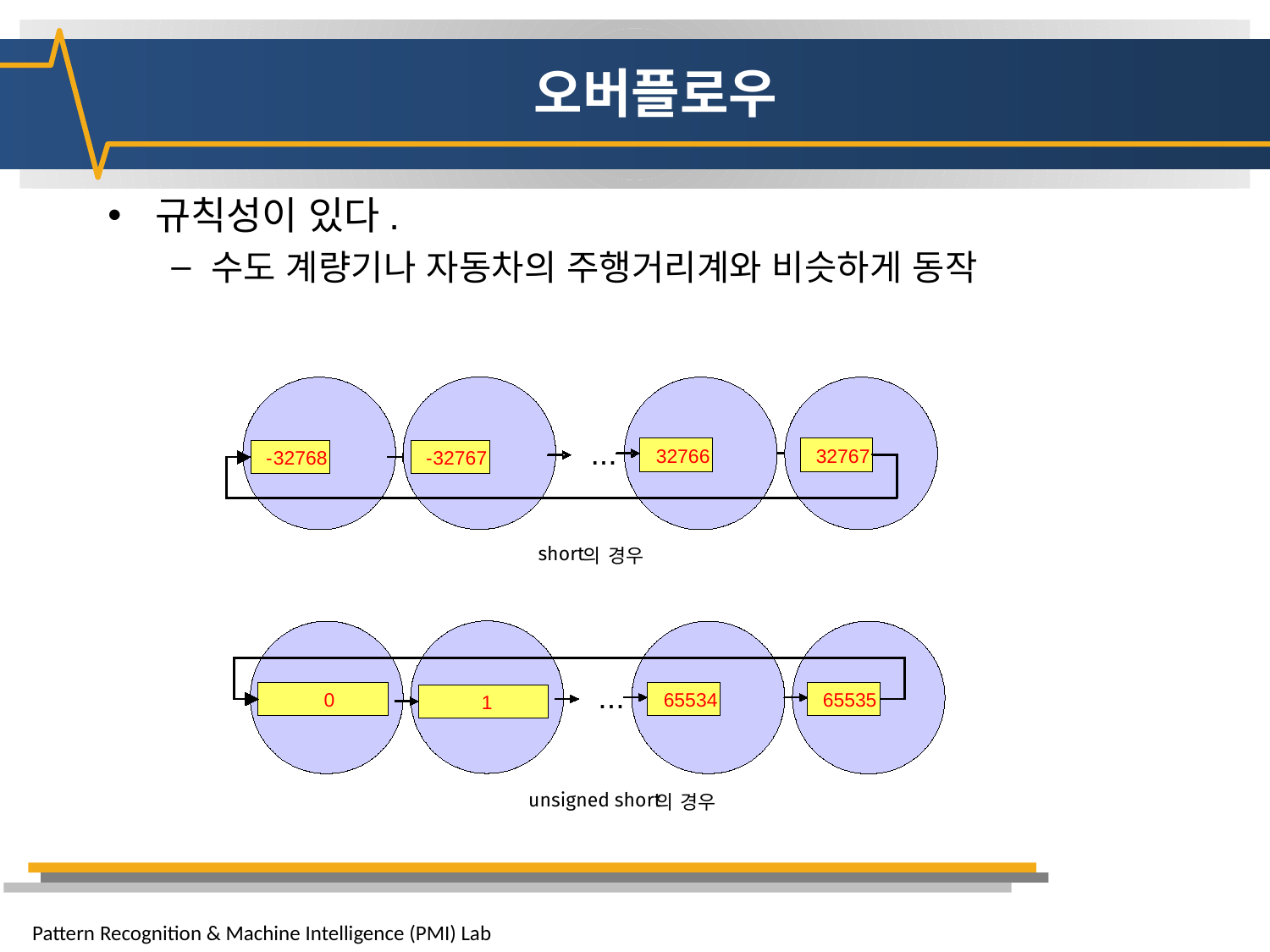

# 오버플로우
규칙성이 있다.
수도 계량기나 자동차의 주행거리계와 비슷하게 동작

-
32767

-
32768

32766

32767
...

short
의
경우

...

0
65534
65535
1

unsigned short
의
경우